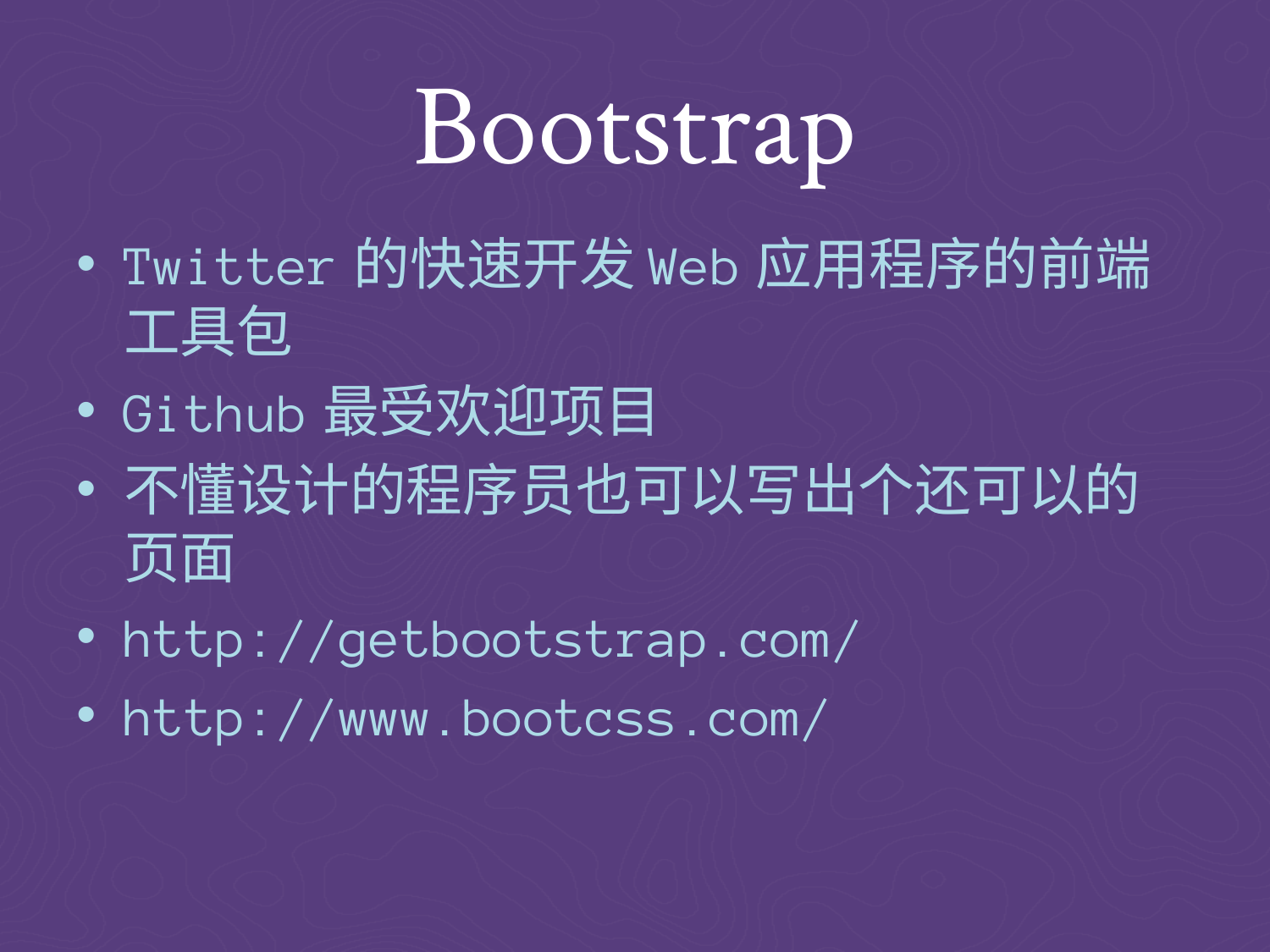

# Bootstrap
Twitter的快速开发Web应用程序的前端工具包
Github最受欢迎项目
不懂设计的程序员也可以写出个还可以的页面
http://getbootstrap.com/
http://www.bootcss.com/